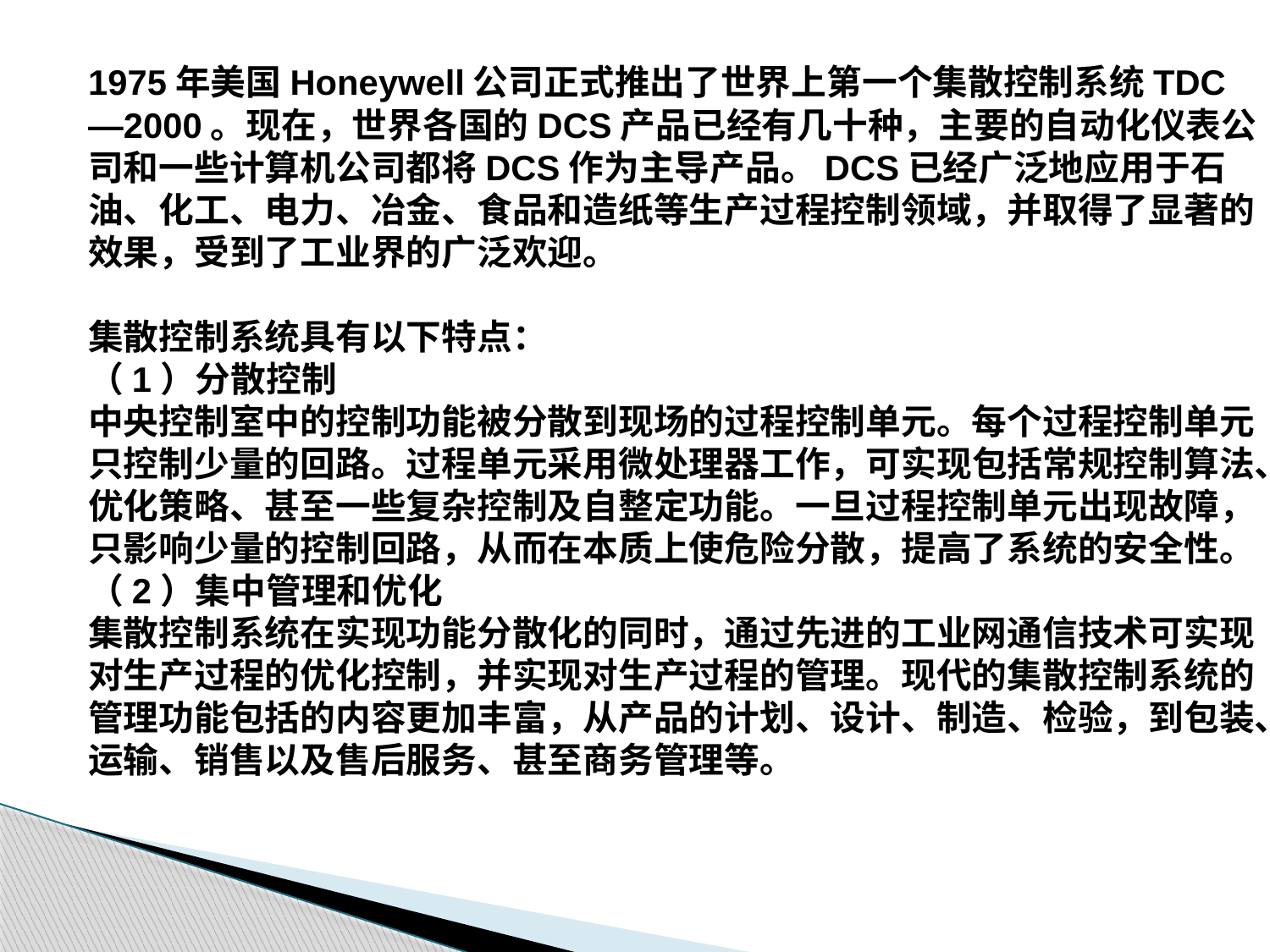

1975年美国Honeywell公司正式推出了世界上第一个集散控制系统TDC—2000。现在，世界各国的DCS产品已经有几十种，主要的自动化仪表公司和一些计算机公司都将DCS作为主导产品。DCS已经广泛地应用于石油、化工、电力、冶金、食品和造纸等生产过程控制领域，并取得了显著的效果，受到了工业界的广泛欢迎。

	集散控制系统具有以下特点：
	（1）分散控制
	中央控制室中的控制功能被分散到现场的过程控制单元。每个过程控制单元只控制少量的回路。过程单元采用微处理器工作，可实现包括常规控制算法、优化策略、甚至一些复杂控制及自整定功能。一旦过程控制单元出现故障，只影响少量的控制回路，从而在本质上使危险分散，提高了系统的安全性。
	（2）集中管理和优化
	集散控制系统在实现功能分散化的同时，通过先进的工业网通信技术可实现对生产过程的优化控制，并实现对生产过程的管理。现代的集散控制系统的管理功能包括的内容更加丰富，从产品的计划、设计、制造、检验，到包装、运输、销售以及售后服务、甚至商务管理等。